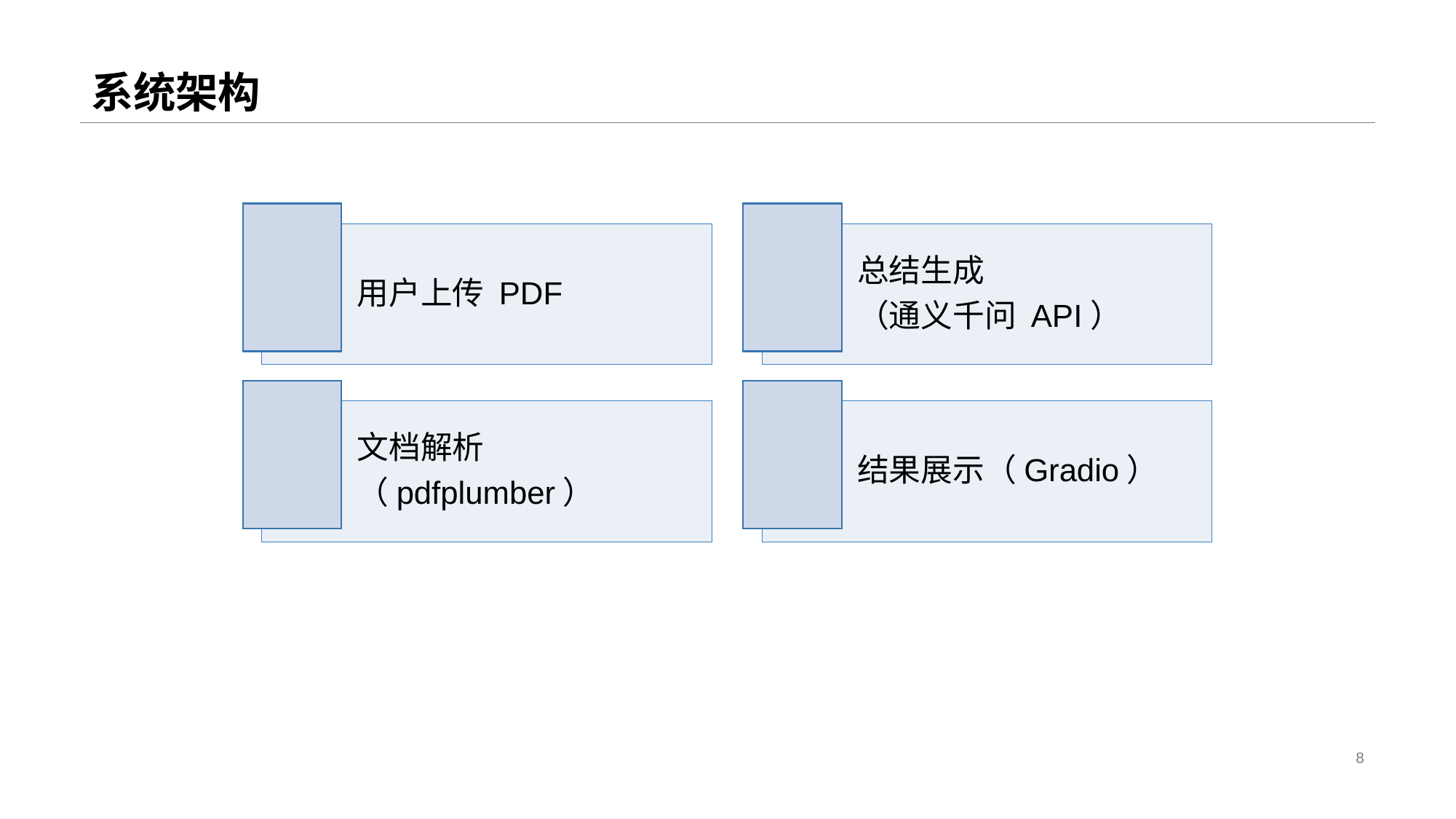

# 系统架构
用户上传 PDF
总结生成
（通义千问 API）
文档解析
（pdfplumber）
结果展示（Gradio）
8